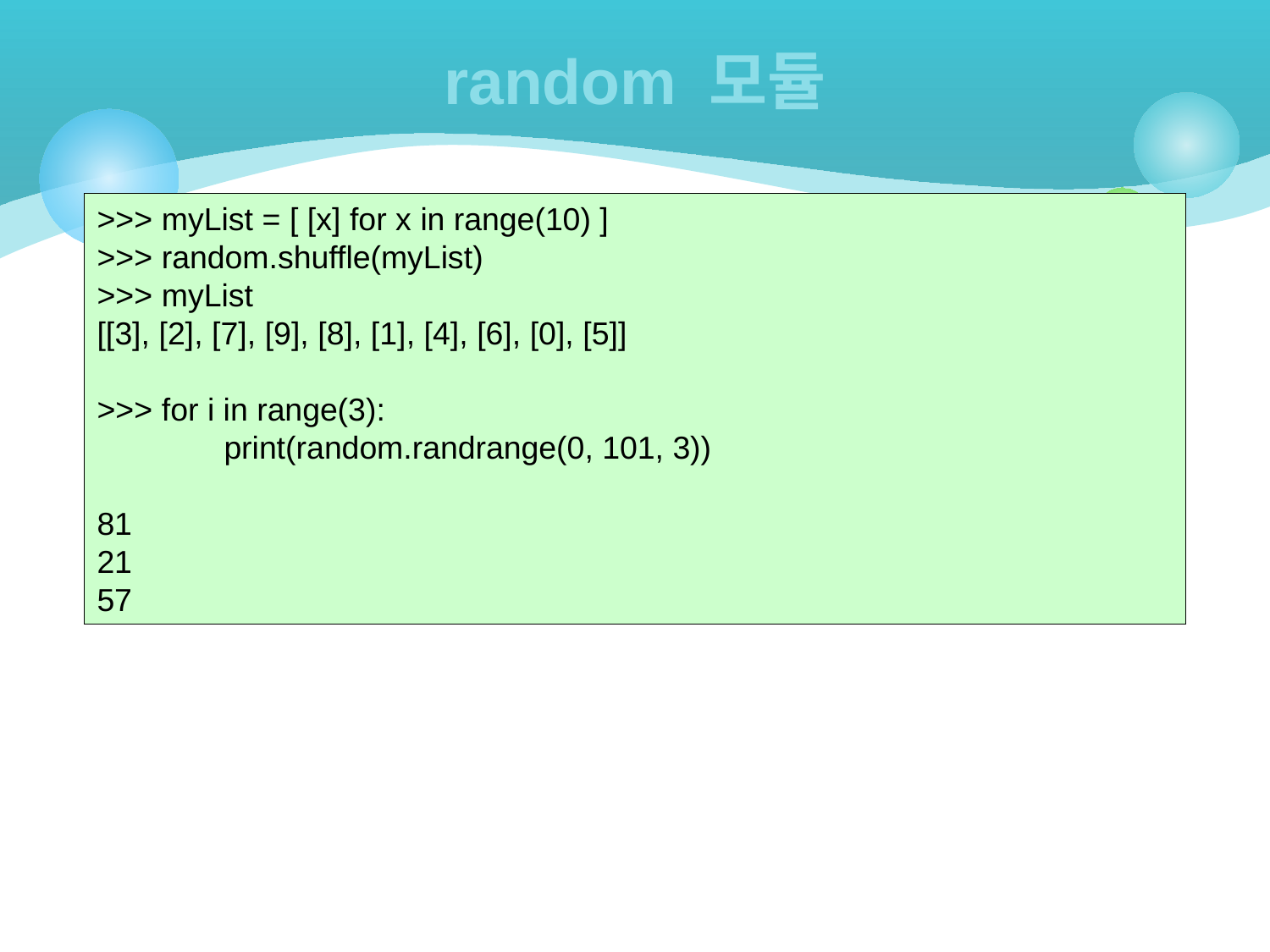

# random 모듈
>>> myList = [ [x] for x in range(10) ]
>>> random.shuffle(myList)
>>> myList
[[3], [2], [7], [9], [8], [1], [4], [6], [0], [5]]

>>> for i in range(3):
	print(random.randrange(0, 101, 3))

81
21
57